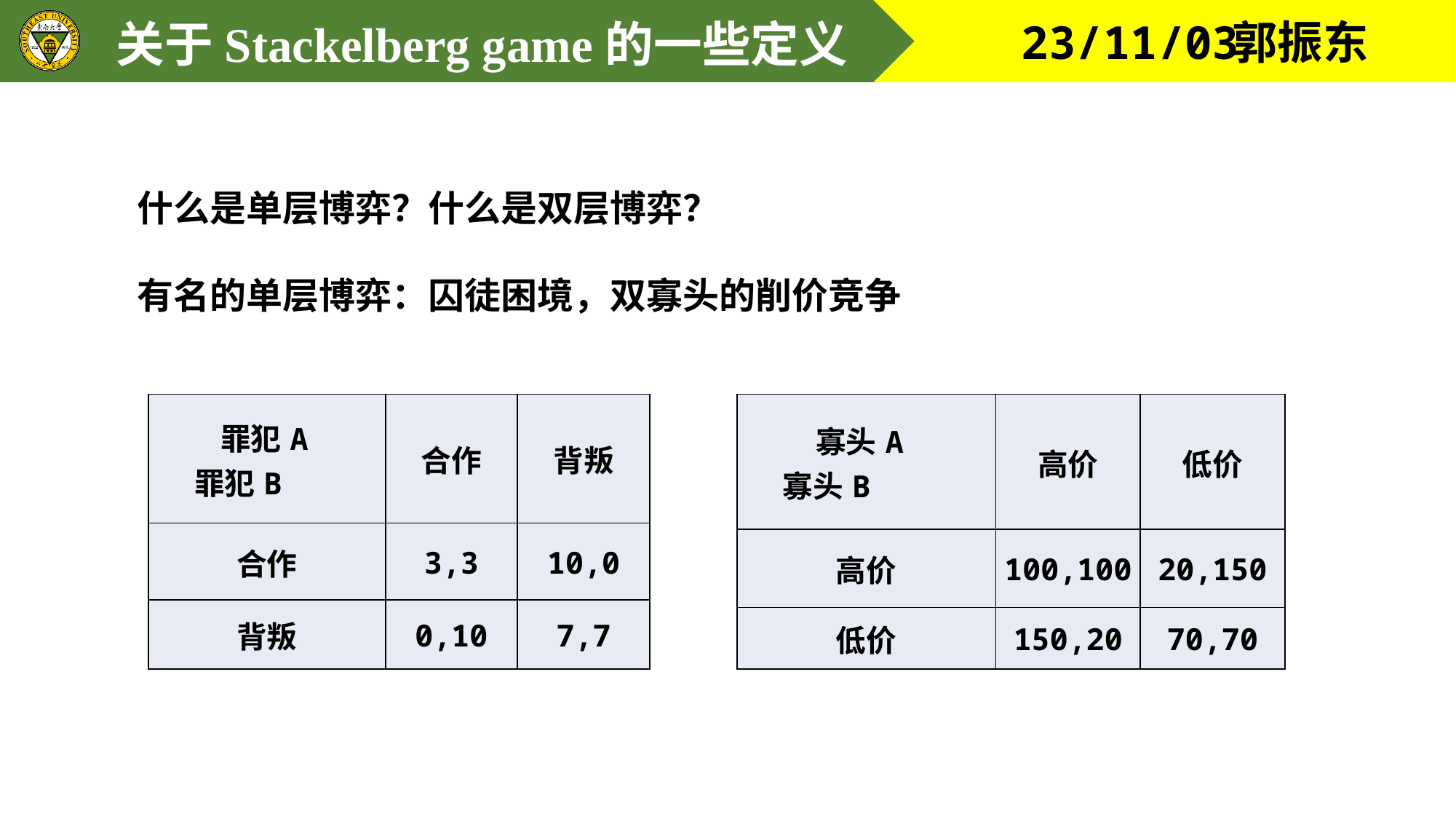

关于Stackelberg game的一些定义

什么是单层博弈？什么是双层博弈？

有名的单层博弈：囚徒困境，双寡头的削价竞争
| 罪犯A 罪犯B | 合作 | 背叛 |
| --- | --- | --- |
| 合作 | 3,3 | 10,0 |
| 背叛 | 0,10 | 7,7 |
| 寡头A 寡头B | 高价 | 低价 |
| --- | --- | --- |
| 高价 | 100,100 | 20,150 |
| 低价 | 150,20 | 70,70 |